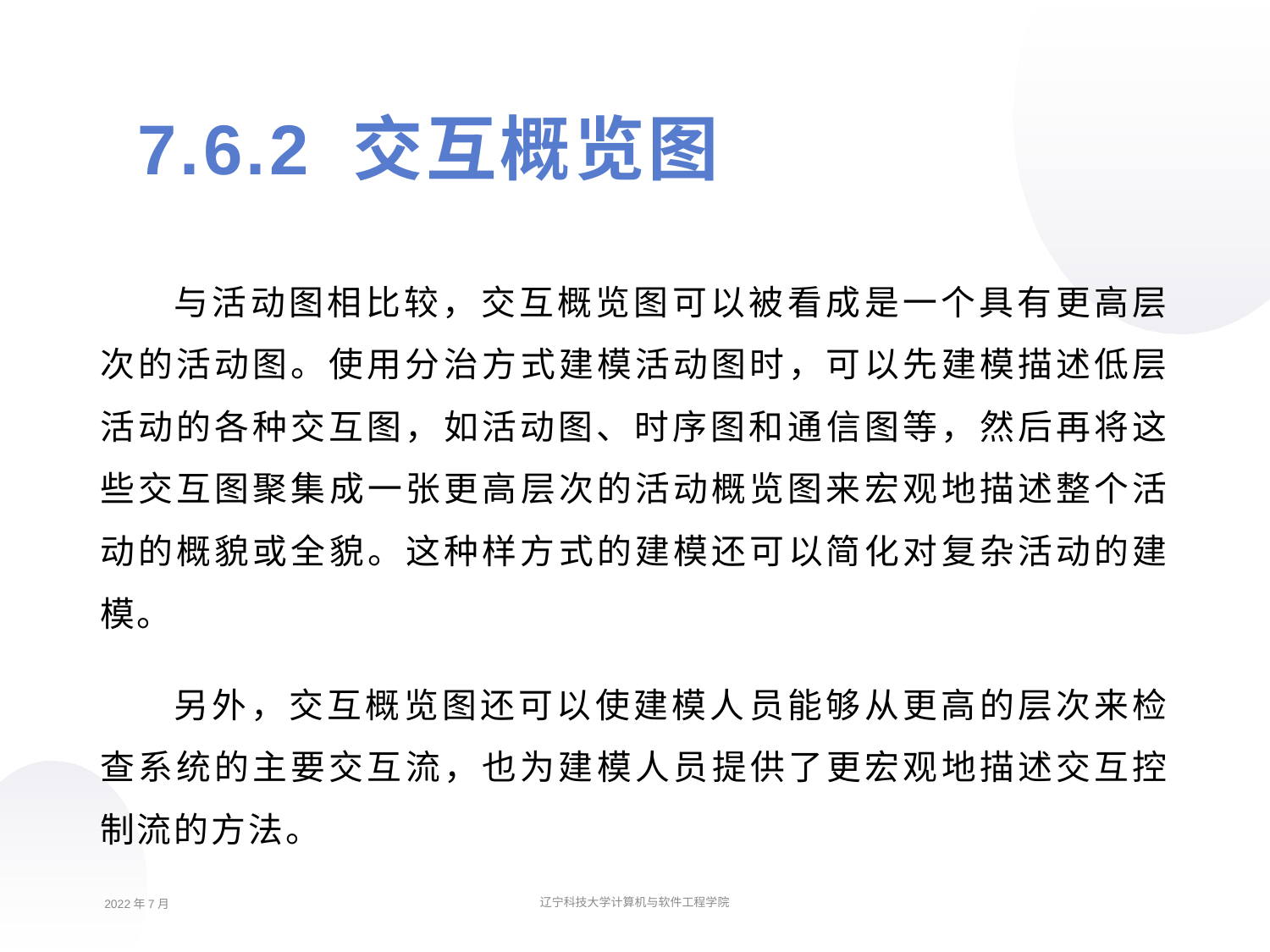

7.6.2 交互概览图
与活动图相比较，交互概览图可以被看成是一个具有更高层次的活动图。使用分治方式建模活动图时，可以先建模描述低层活动的各种交互图，如活动图、时序图和通信图等，然后再将这些交互图聚集成一张更高层次的活动概览图来宏观地描述整个活动的概貌或全貌。这种样方式的建模还可以简化对复杂活动的建模。
另外，交互概览图还可以使建模人员能够从更高的层次来检查系统的主要交互流，也为建模人员提供了更宏观地描述交互控制流的方法。

2022年7月
辽宁科技大学计算机与软件工程学院
132